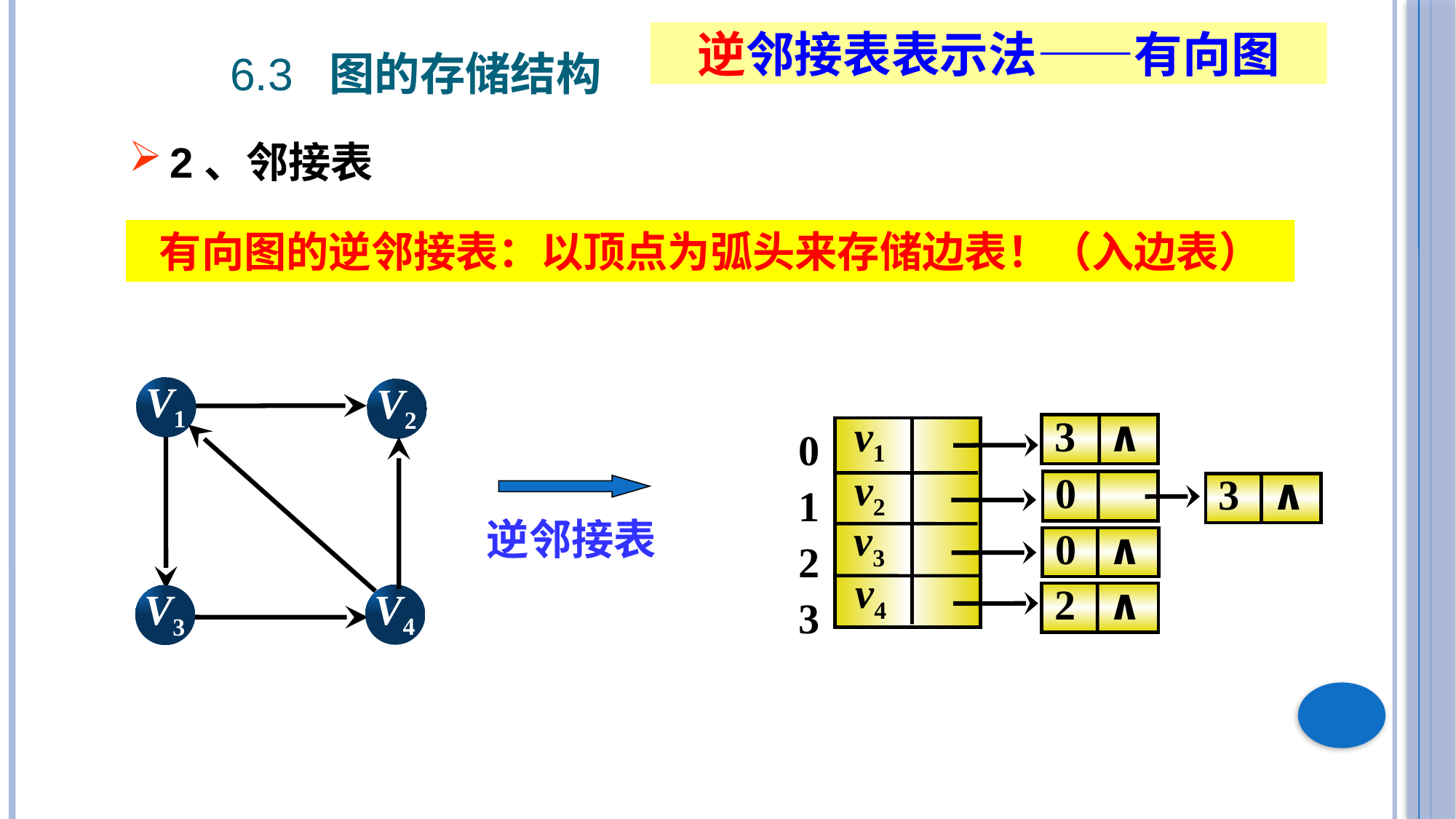

逆邻接表表示法——有向图
6.3  图的存储结构
2、邻接表

有向图的逆邻接表：以顶点为弧头来存储边表！（入边表）
V1
V2

V4
V3

v1
0
1
2
3
3   ∧

v2
0

3   ∧

v3

0   ∧

v4

2   ∧

逆邻接表